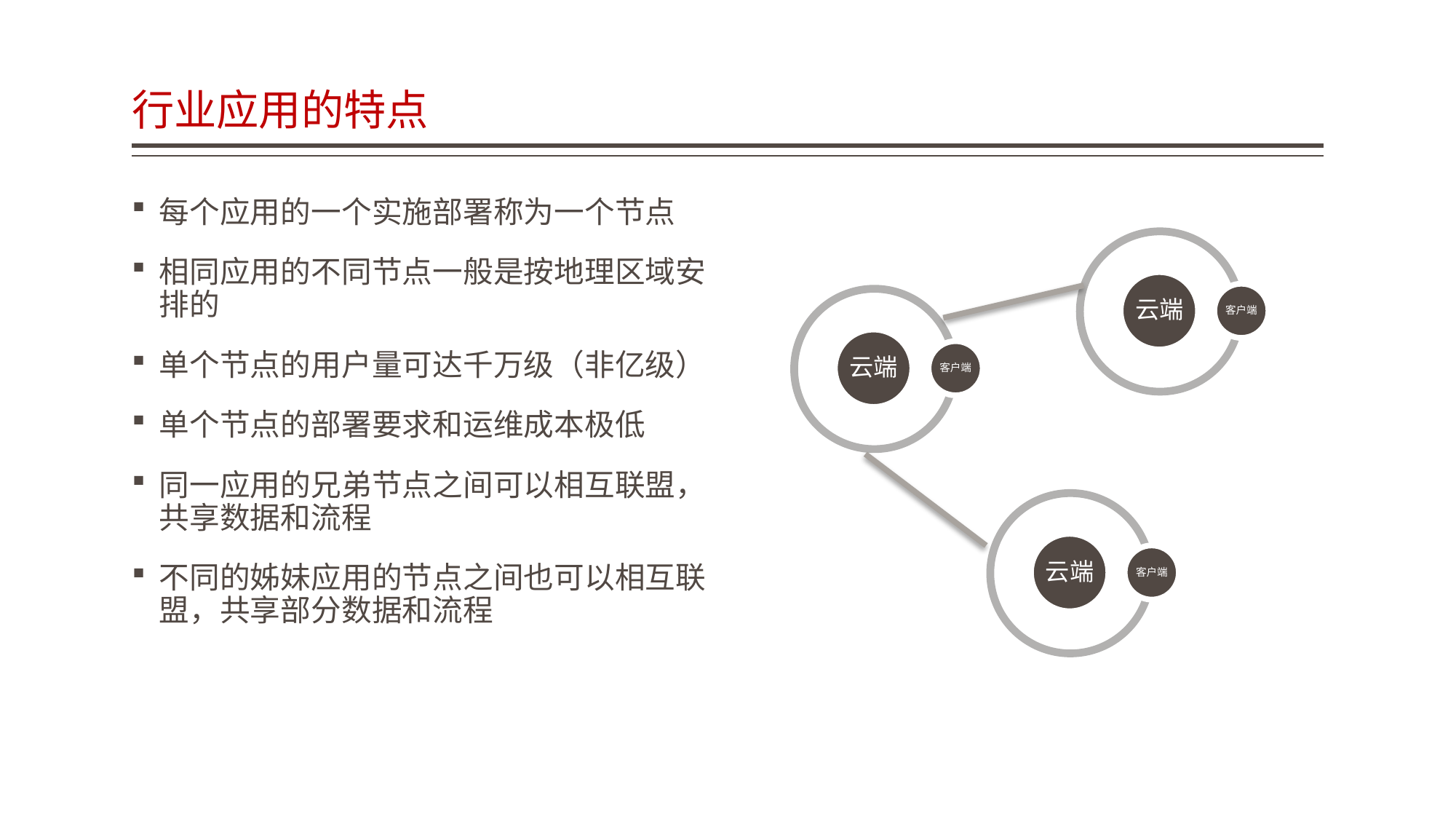

# 行业应用的特点
每个应用的一个实施部署称为一个节点
相同应用的不同节点一般是按地理区域安排的
单个节点的用户量可达千万级（非亿级）
单个节点的部署要求和运维成本极低
同一应用的兄弟节点之间可以相互联盟，共享数据和流程
不同的姊妹应用的节点之间也可以相互联盟，共享部分数据和流程
云端
客户端
云端
客户端
云端
客户端